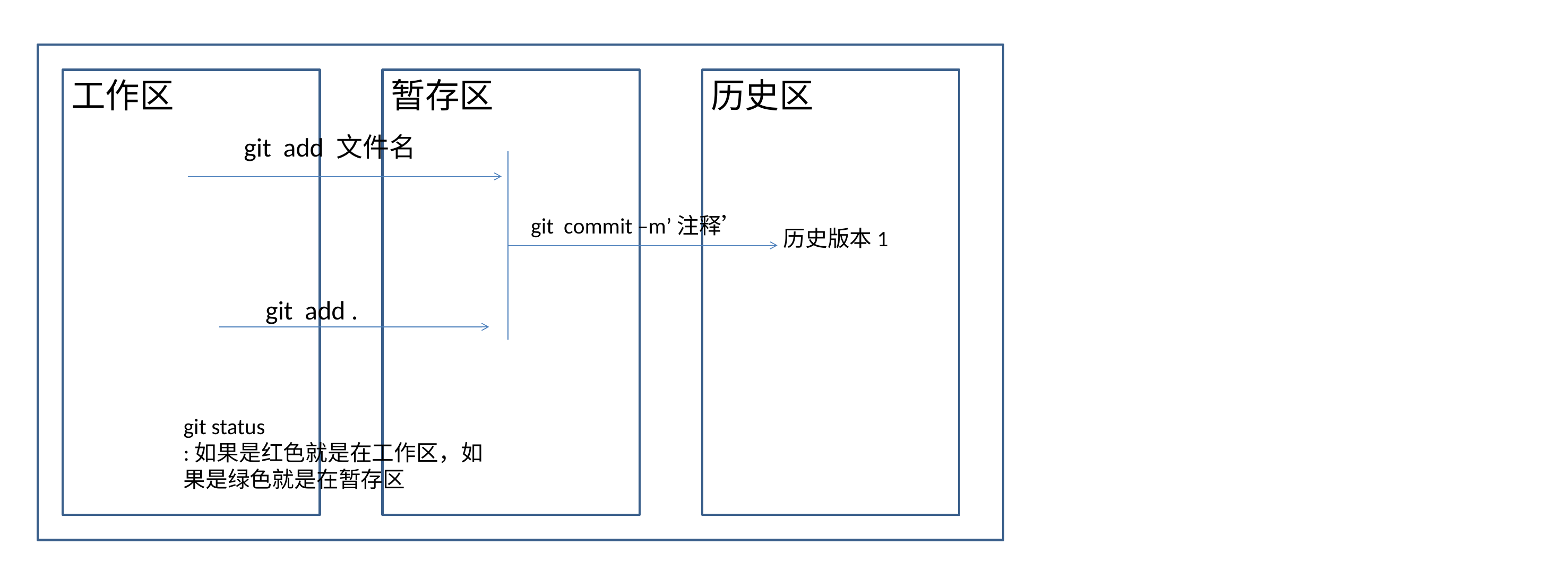

工作区

暂存区

历史区
git  add 文件名
git  commit –m’注释’
历史版本1
git  add .
git status
:如果是红色就是在工作区，如果是绿色就是在暂存区